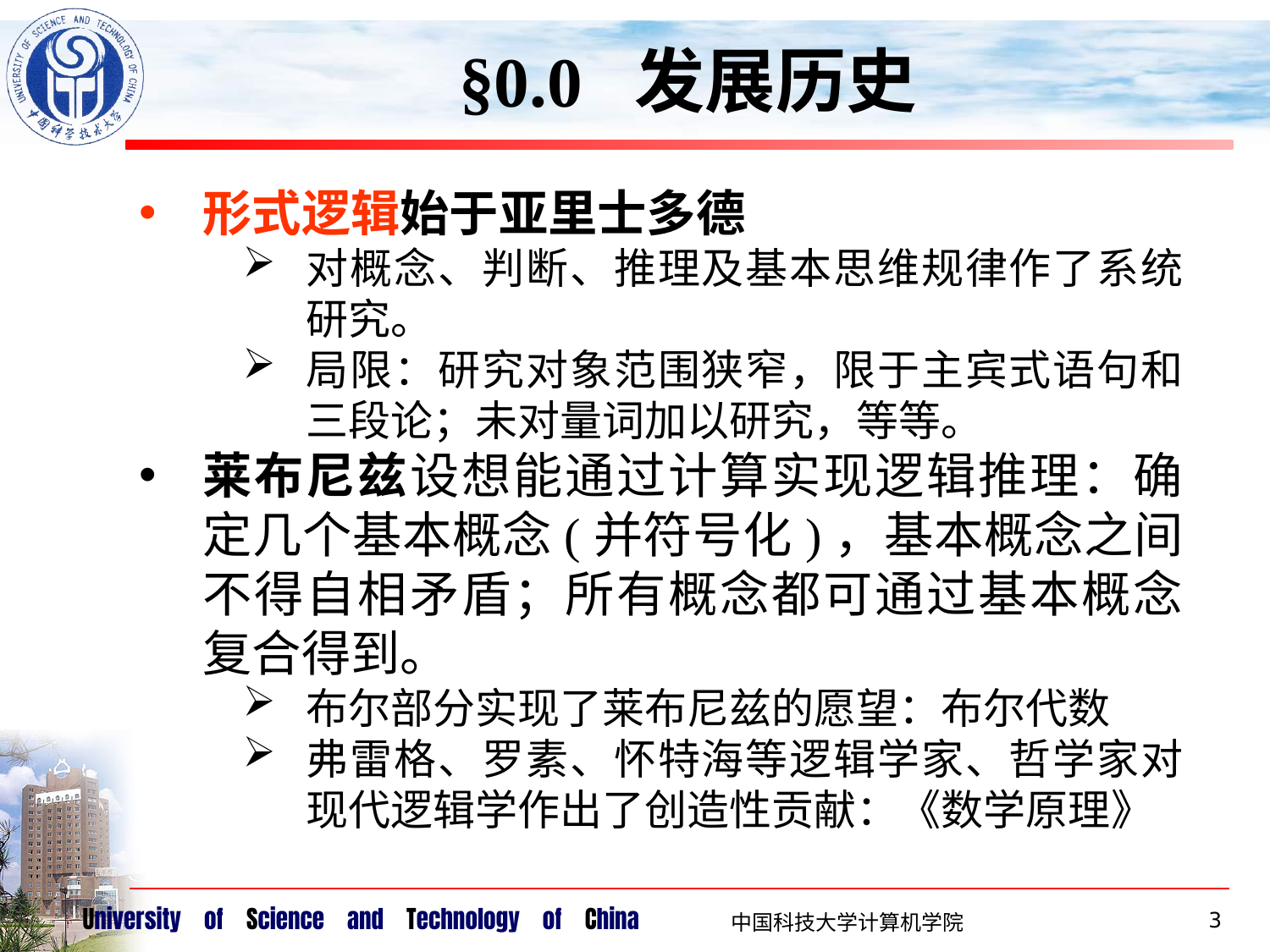

#
§0.0  发展历史
形式逻辑始于亚里士多德
对概念、判断、推理及基本思维规律作了系统研究。
局限：研究对象范围狭窄，限于主宾式语句和三段论；未对量词加以研究，等等。
莱布尼兹设想能通过计算实现逻辑推理：确定几个基本概念(并符号化)，基本概念之间不得自相矛盾；所有概念都可通过基本概念复合得到。
布尔部分实现了莱布尼兹的愿望：布尔代数
弗雷格、罗素、怀特海等逻辑学家、哲学家对现代逻辑学作出了创造性贡献：《数学原理》